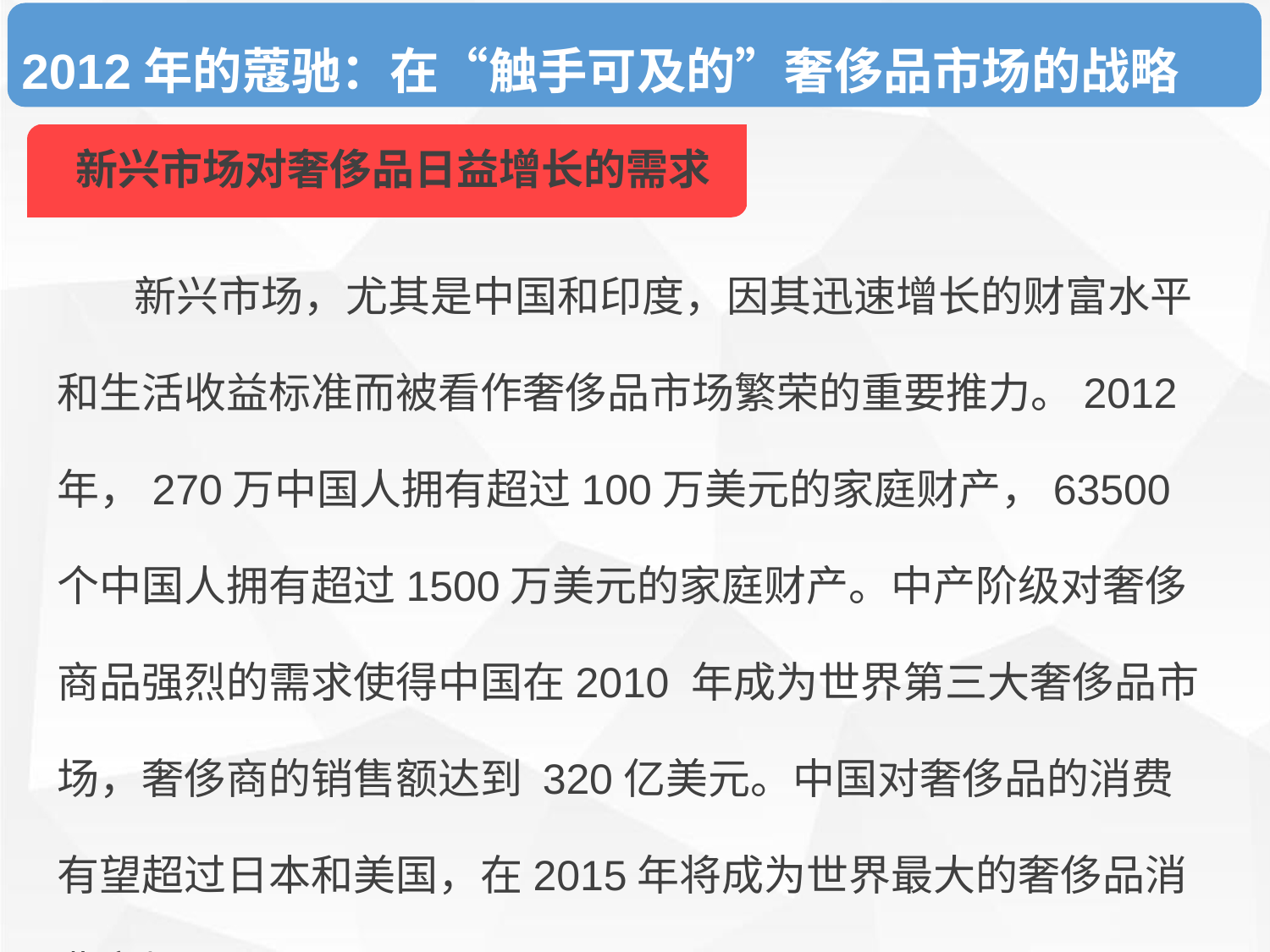

2012年的蔻驰：在“触手可及的”奢侈品市场的战略

新兴市场对奢侈品日益增长的需求
       新兴市场，尤其是中国和印度，因其迅速增长的财富水平和生活收益标准而被看作奢侈品市场繁荣的重要推力。2012 年，270万中国人拥有超过100万美元的家庭财产，63500个中国人拥有超过1500万美元的家庭财产。中产阶级对奢侈商品强烈的需求使得中国在2010 年成为世界第三大奢侈品市场，奢侈商的销售额达到 320亿美元。中国对奢侈品的消费有望超过日本和美国，在2015年将成为世界最大的奢侈品消费市场。